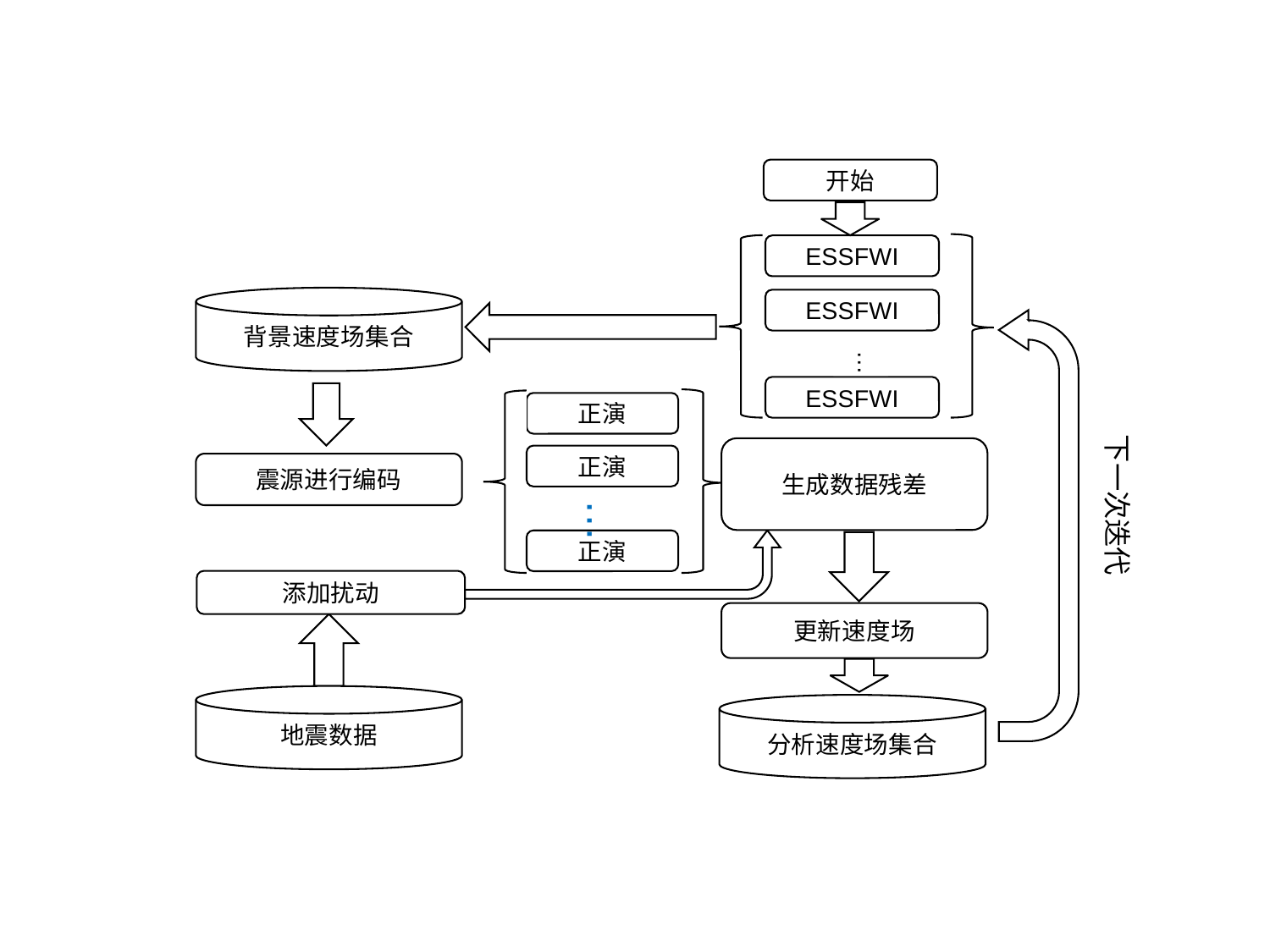

开始

ESSFWI
背景速度场集合
ESSFWI

…
ESSFWI

正演

下一次迭代
生成数据残差
正演
震源进行编码

…
正演

添加扰动
更新速度场

地震数据
分析速度场集合